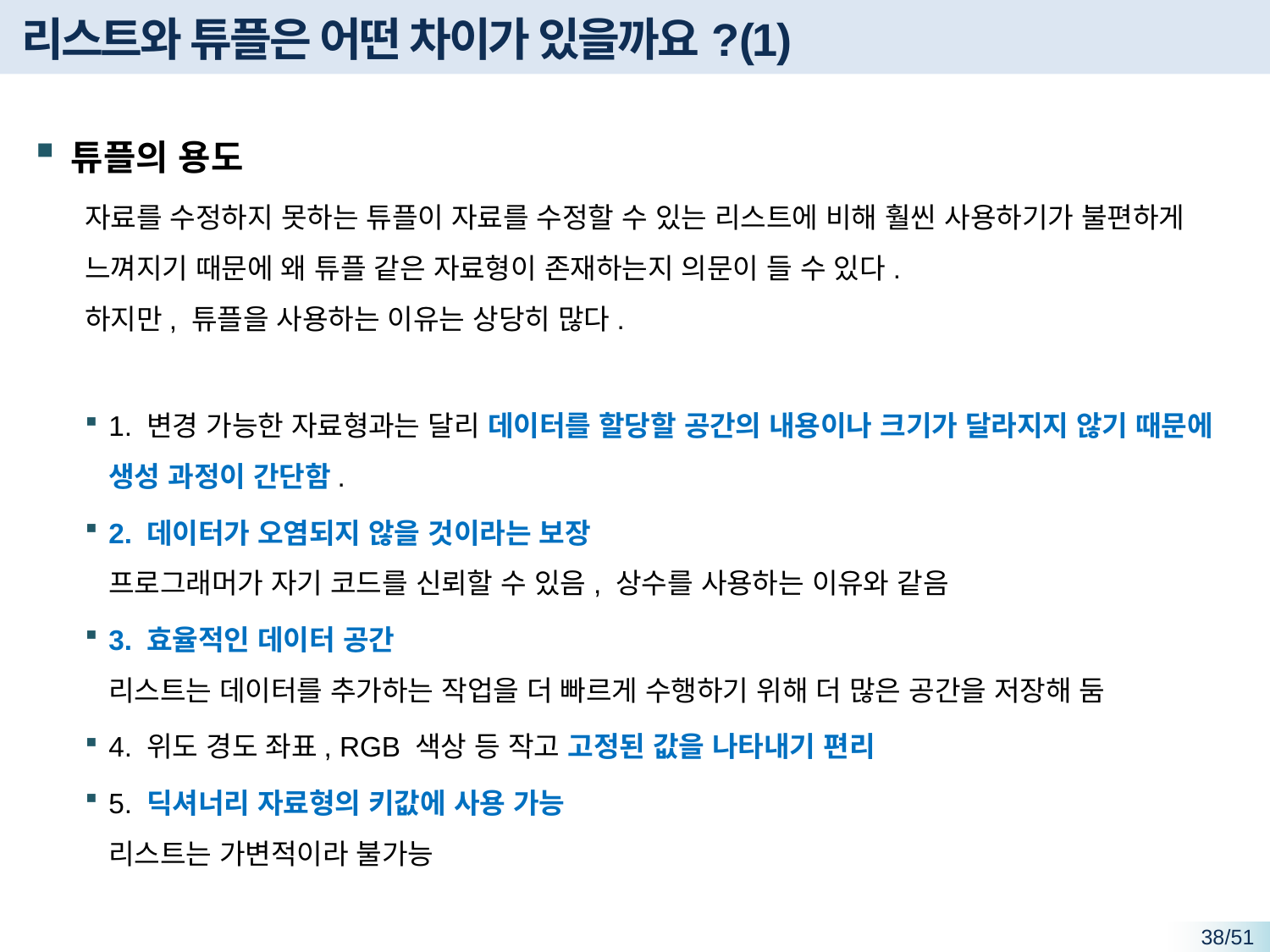

# 리스트와 튜플은 어떤 차이가 있을까요?(1)
튜플의 용도
자료를 수정하지 못하는 튜플이 자료를 수정할 수 있는 리스트에 비해 훨씬 사용하기가 불편하게 느껴지기 때문에 왜 튜플 같은 자료형이 존재하는지 의문이 들 수 있다.
하지만, 튜플을 사용하는 이유는 상당히 많다.
1. 변경 가능한 자료형과는 달리 데이터를 할당할 공간의 내용이나 크기가 달라지지 않기 때문에 생성 과정이 간단함.
2. 데이터가 오염되지 않을 것이라는 보장
프로그래머가 자기 코드를 신뢰할 수 있음, 상수를 사용하는 이유와 같음
3. 효율적인 데이터 공간
리스트는 데이터를 추가하는 작업을 더 빠르게 수행하기 위해 더 많은 공간을 저장해 둠
4. 위도 경도 좌표, RGB 색상 등 작고 고정된 값을 나타내기 편리
5. 딕셔너리 자료형의 키값에 사용 가능
리스트는 가변적이라 불가능